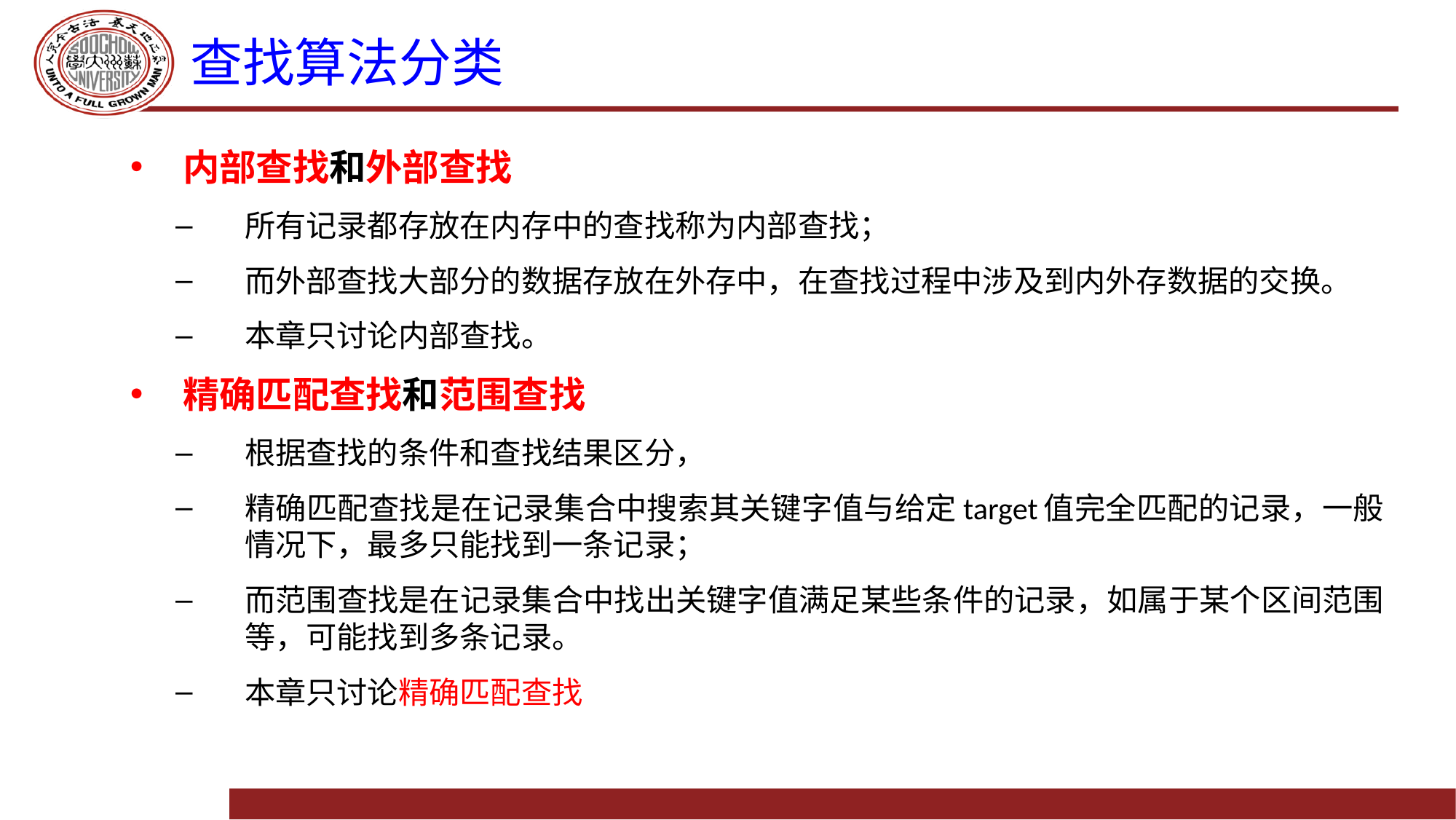

# 查找算法分类
内部查找和外部查找
所有记录都存放在内存中的查找称为内部查找；
而外部查找大部分的数据存放在外存中，在查找过程中涉及到内外存数据的交换。
本章只讨论内部查找。
精确匹配查找和范围查找
根据查找的条件和查找结果区分，
精确匹配查找是在记录集合中搜索其关键字值与给定target值完全匹配的记录，一般情况下，最多只能找到一条记录；
而范围查找是在记录集合中找出关键字值满足某些条件的记录，如属于某个区间范围等，可能找到多条记录。
本章只讨论精确匹配查找